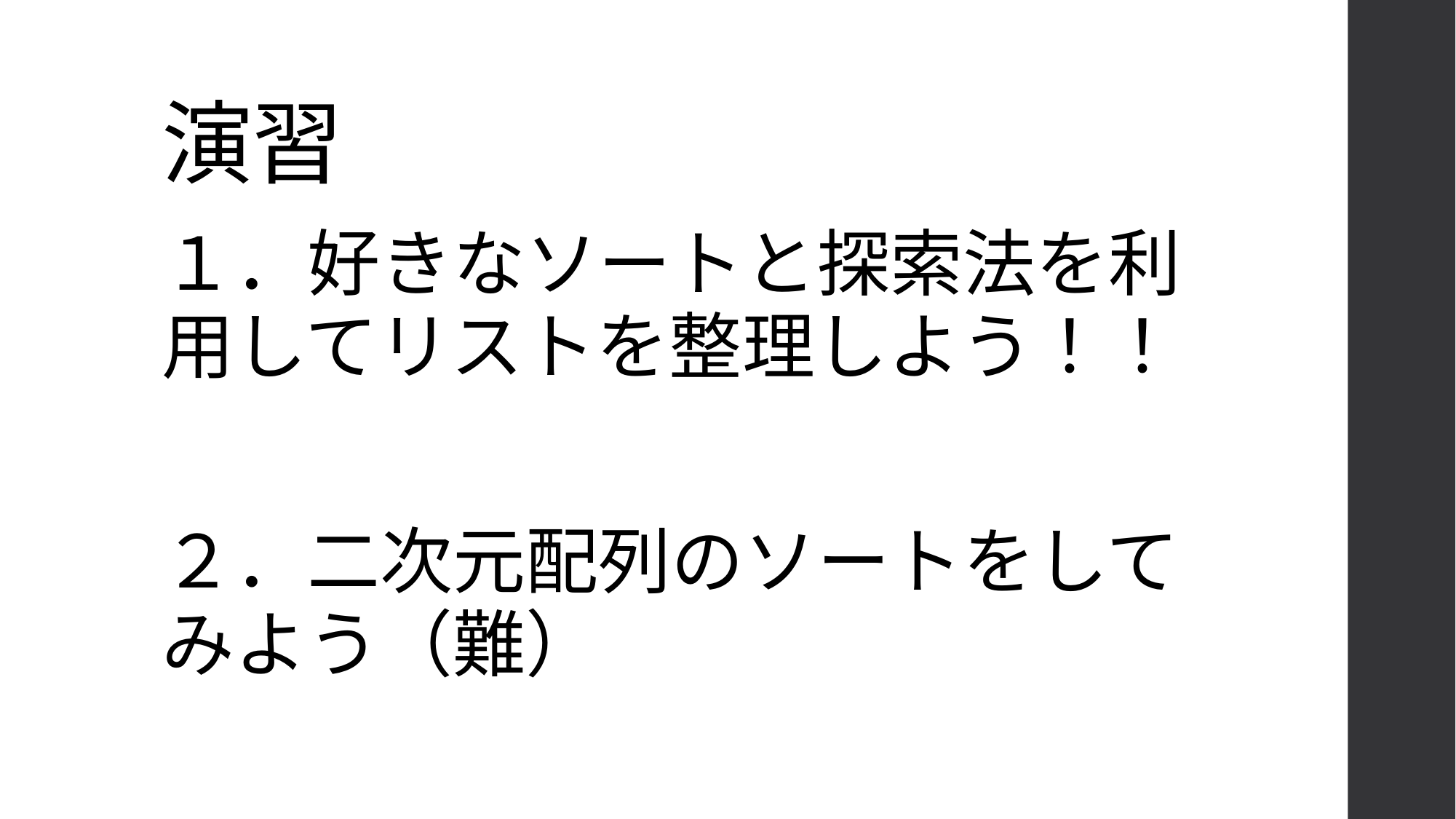

# 演習
１．好きなソートと探索法を利用してリストを整理しよう！！

２．二次元配列のソートをしてみよう（難）